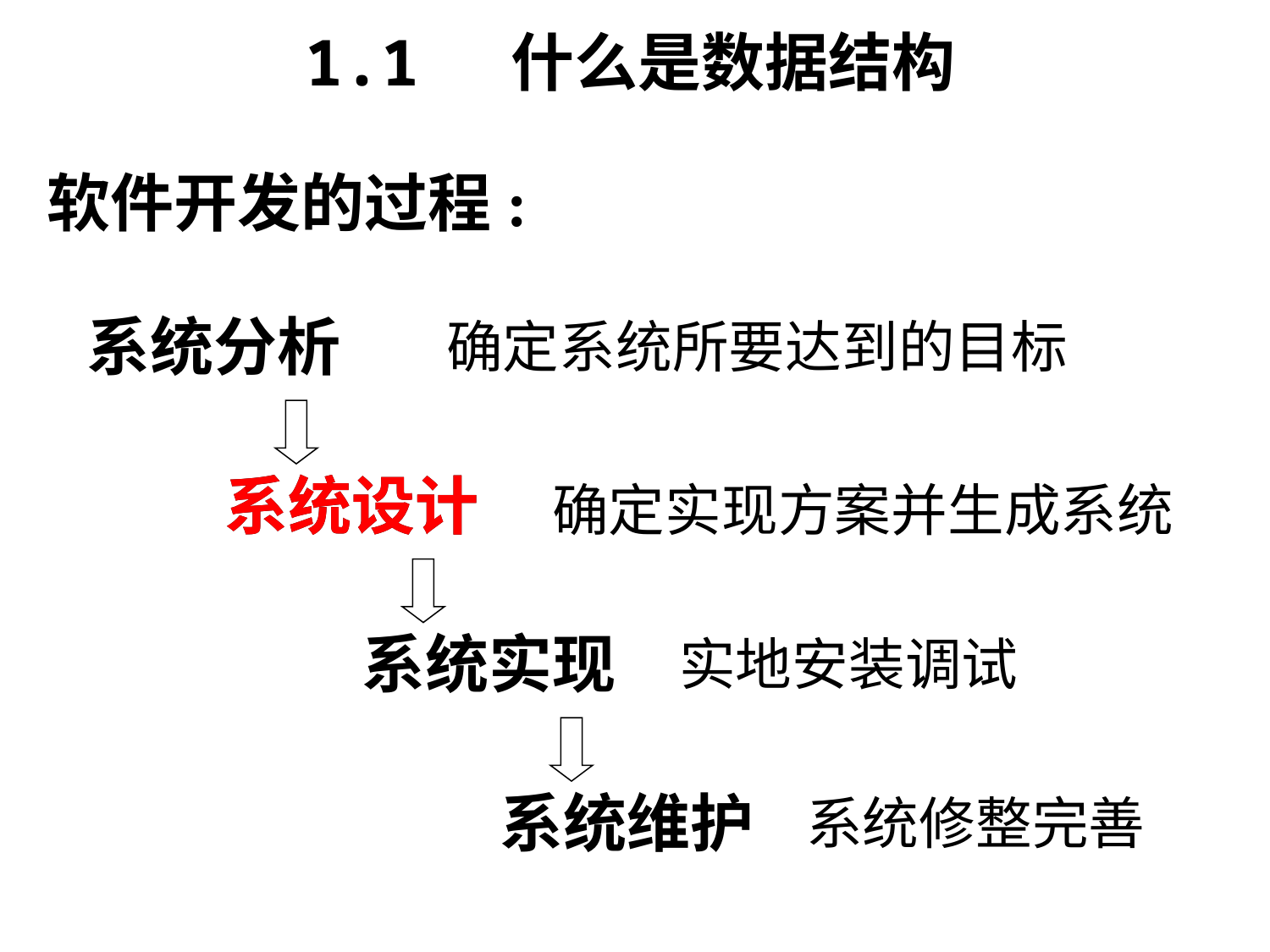

1.1  什么是数据结构
软件开发的过程:
系统分析
确定系统所要达到的目标

系统设计
系统设计
确定实现方案并生成系统

系统实现
实地安装调试

系统维护
系统修整完善